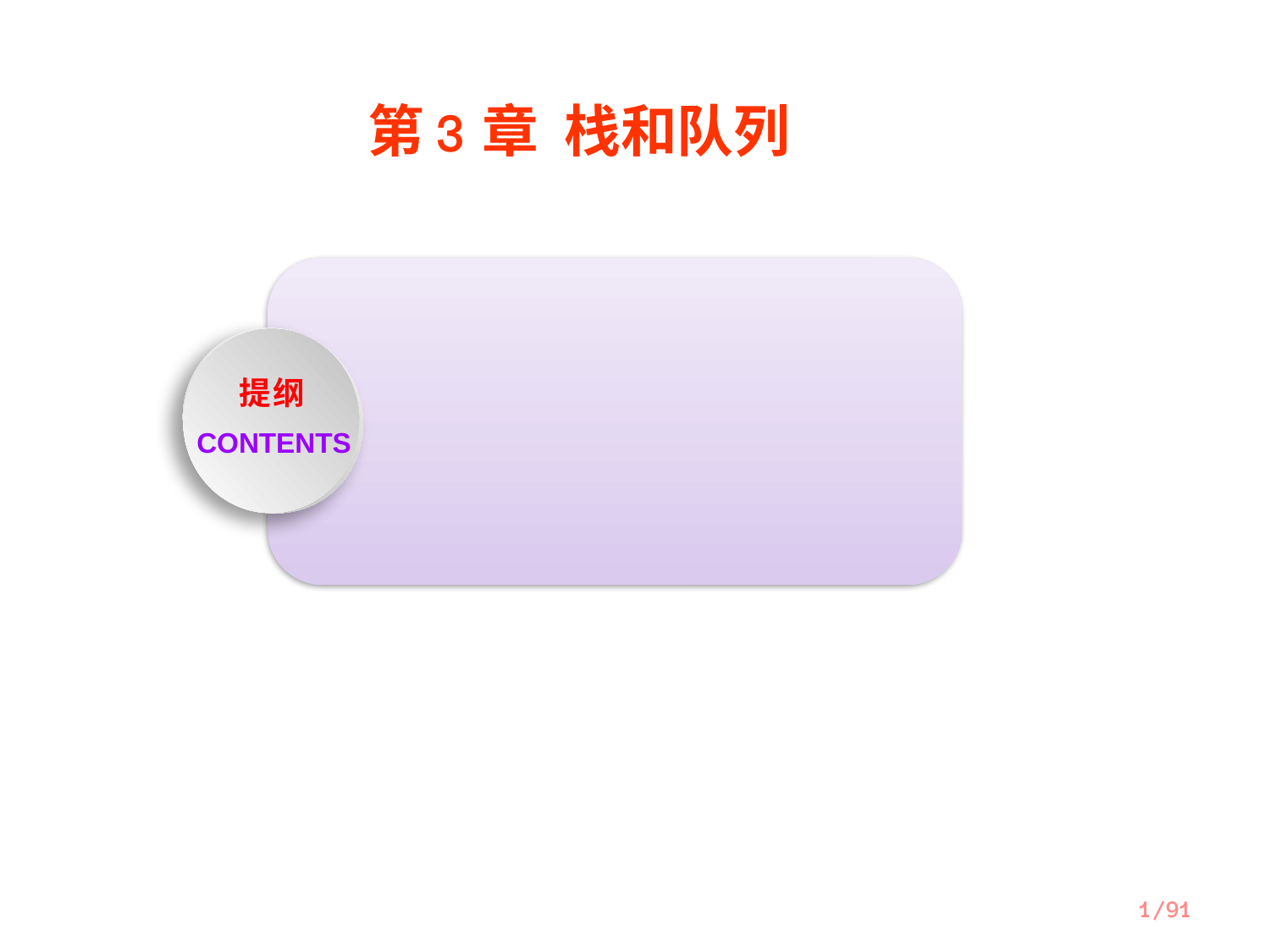

第3章  栈和队列

3.1  栈

提纲
CONTENTS
3.2  队列
1/91